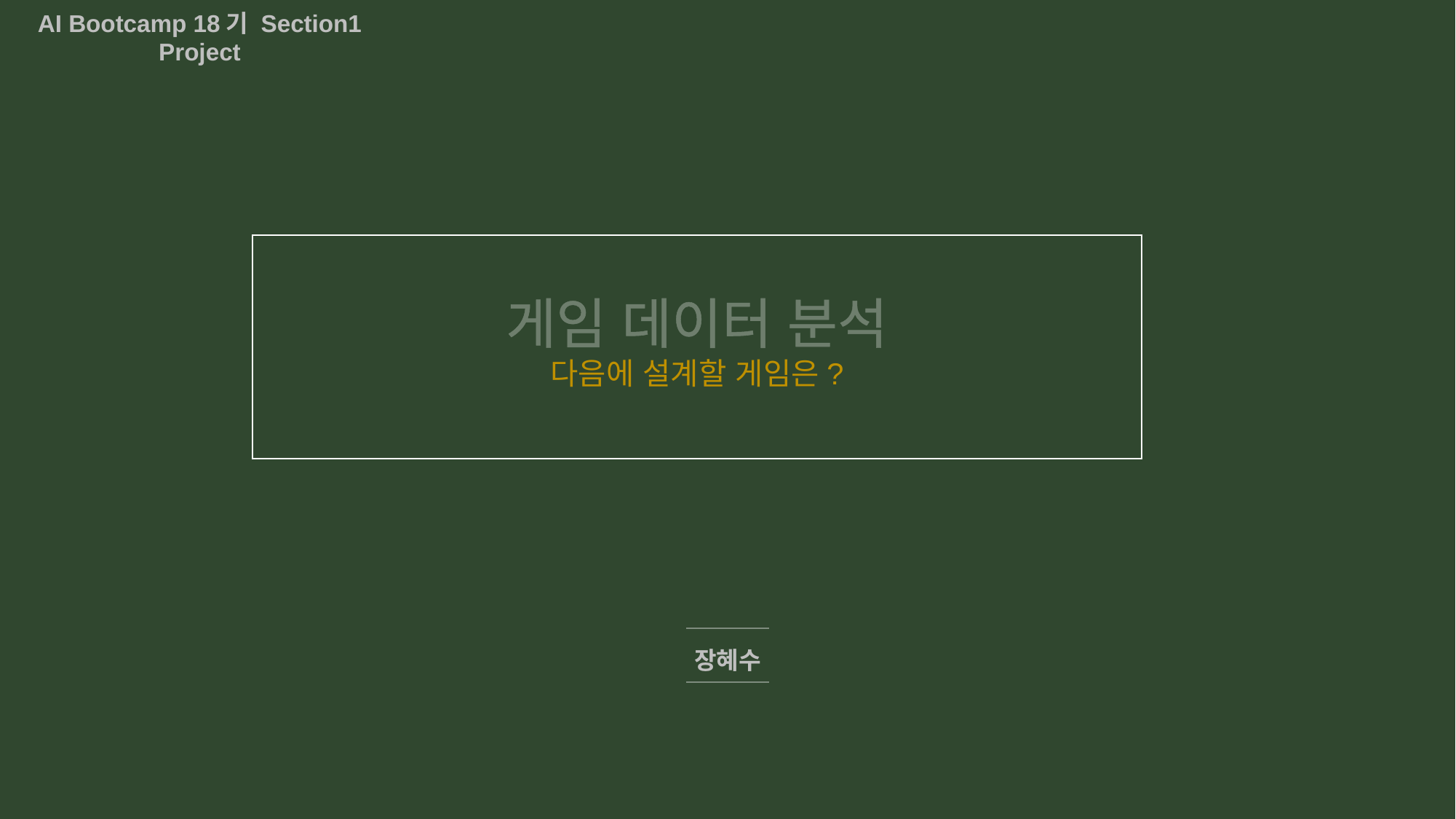

AI Bootcamp 18기 Section1 Project

게임 데이터 분석
다음에 설계할 게임은?
장혜수